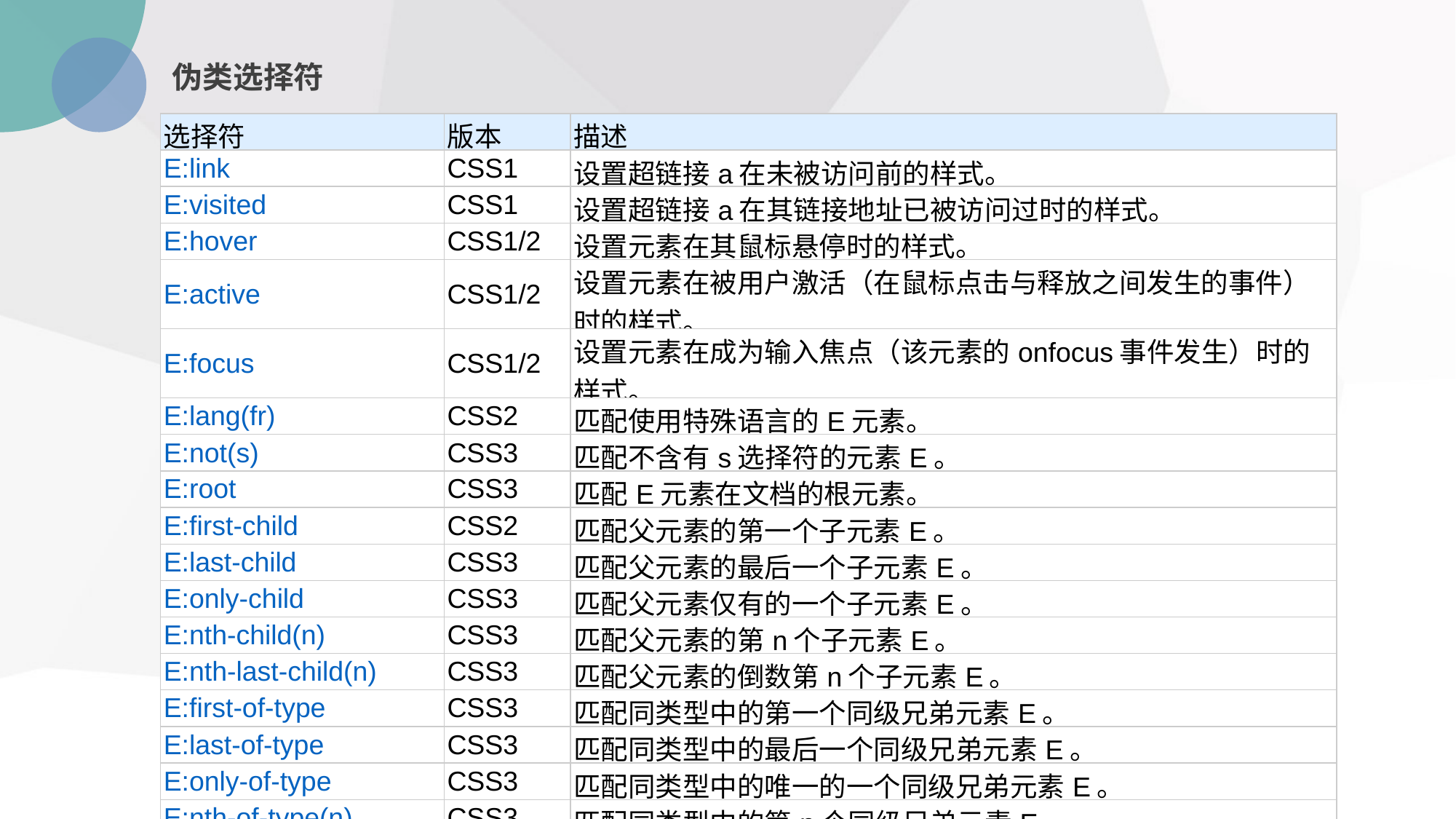

伪类选择符
| 选择符 | 版本 | 描述 |
| --- | --- | --- |
| E:link | CSS1 | 设置超链接a在未被访问前的样式。 |
| E:visited | CSS1 | 设置超链接a在其链接地址已被访问过时的样式。 |
| E:hover | CSS1/2 | 设置元素在其鼠标悬停时的样式。 |
| E:active | CSS1/2 | 设置元素在被用户激活（在鼠标点击与释放之间发生的事件）时的样式。 |
| E:focus | CSS1/2 | 设置元素在成为输入焦点（该元素的onfocus事件发生）时的样式。 |
| E:lang(fr) | CSS2 | 匹配使用特殊语言的E元素。 |
| E:not(s) | CSS3 | 匹配不含有s选择符的元素E。 |
| E:root | CSS3 | 匹配E元素在文档的根元素。 |
| E:first-child | CSS2 | 匹配父元素的第一个子元素E。 |
| E:last-child | CSS3 | 匹配父元素的最后一个子元素E。 |
| E:only-child | CSS3 | 匹配父元素仅有的一个子元素E。 |
| E:nth-child(n) | CSS3 | 匹配父元素的第n个子元素E。 |
| E:nth-last-child(n) | CSS3 | 匹配父元素的倒数第n个子元素E。 |
| E:first-of-type | CSS3 | 匹配同类型中的第一个同级兄弟元素E。 |
| E:last-of-type | CSS3 | 匹配同类型中的最后一个同级兄弟元素E。 |
| E:only-of-type | CSS3 | 匹配同类型中的唯一的一个同级兄弟元素E。 |
| E:nth-of-type(n) | CSS3 | 匹配同类型中的第n个同级兄弟元素E。 |
| E:nth-last-of-type(n) | CSS3 | 匹配同类型中的倒数第n个同级兄弟元素E。 |
| E:empty | CSS3 | 匹配没有任何子元素（包括text节点）的元素E。 |
| E:checked | CSS3 | 匹配用户界面上处于选中状态的元素E。(用于input type为radio与checkbox时) |
| E:enabled | CSS3 | 匹配用户界面上处于可用状态的元素E。 |
| E:disabled | CSS3 | 匹配用户界面上处于禁用状态的元素E。 |
| E:target | CSS3 | 匹配相关URL指向的E元素。 |
| @page:first | CSS2 | 设置页面容器第一页使用的样式。仅用于@page规则 |
| @page:left | CSS2 | 设置页面容器位于装订线左边的所有页面使用的样式。仅用于@page规则 |
| @page:right | CSS2 | 设置页面容器位于装订线右边的所有页面使用的样式。仅用于@page规则 |